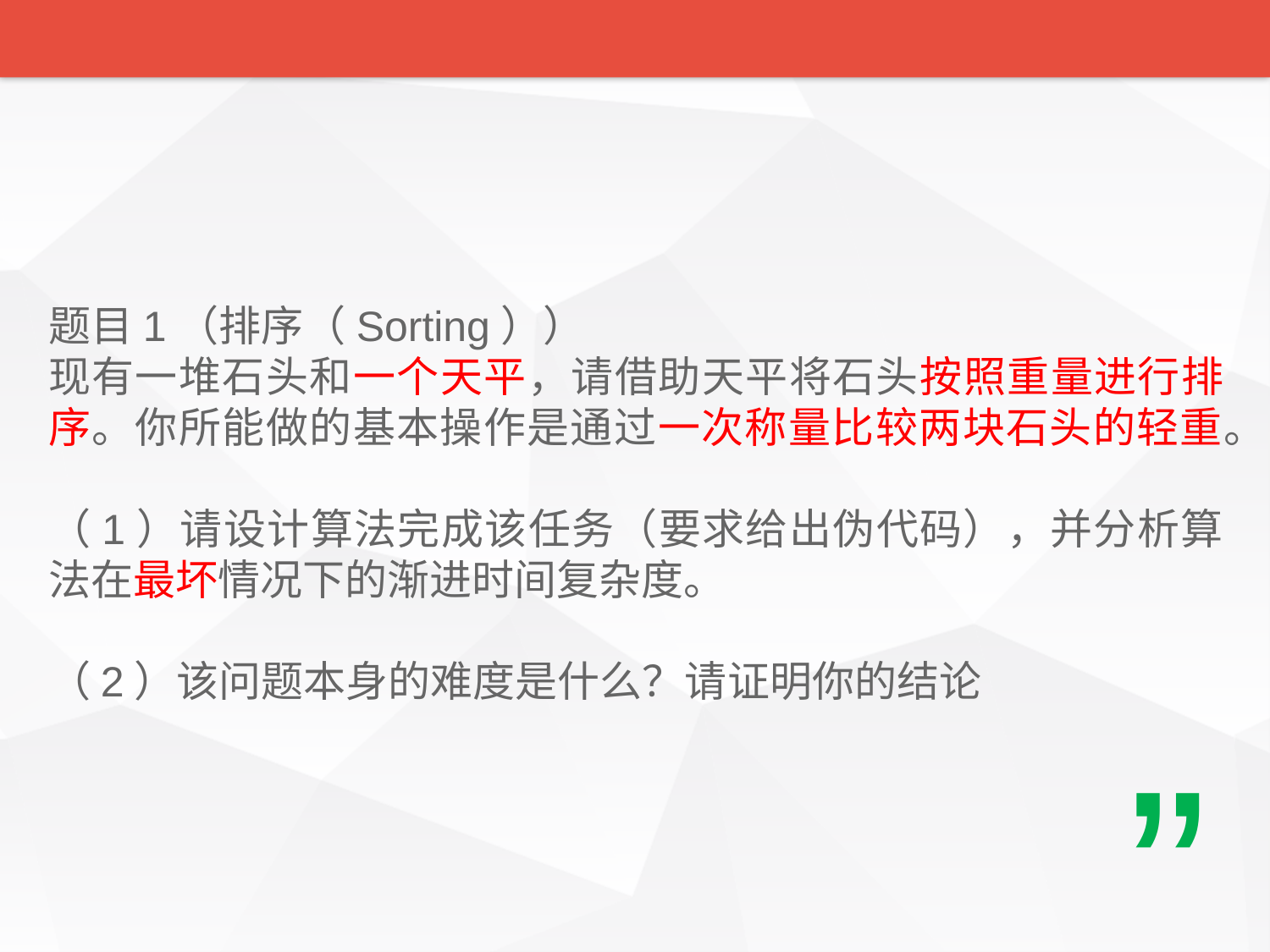

“
题目1（排序（Sorting））
现有一堆石头和一个天平，请借助天平将石头按照重量进行排序。你所能做的基本操作是通过一次称量比较两块石头的轻重。

（1）请设计算法完成该任务（要求给出伪代码），并分析算法在最坏情况下的渐进时间复杂度。

（2）该问题本身的难度是什么？请证明你的结论
”